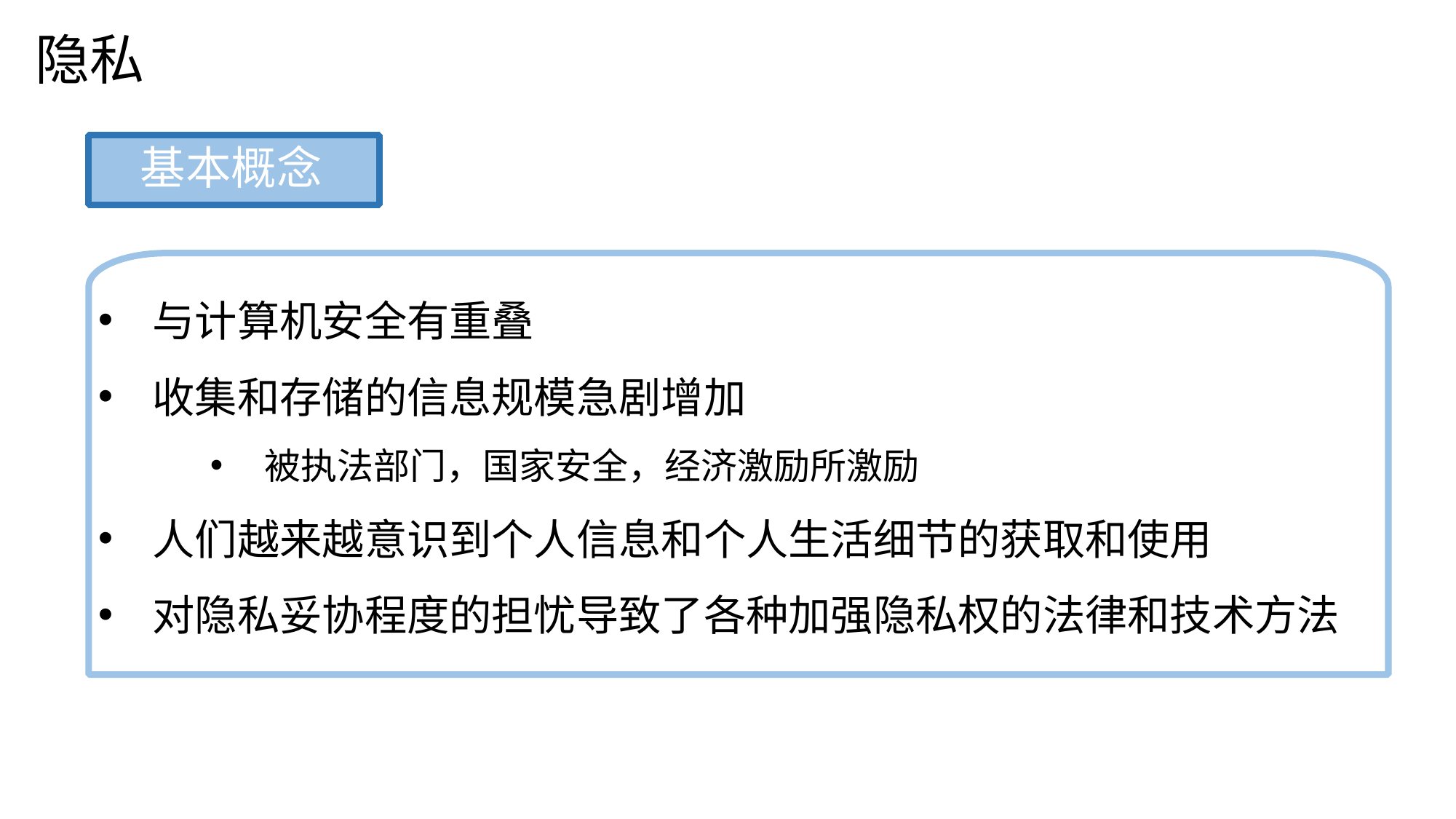

隐私

基本概念
与计算机安全有重叠
收集和存储的信息规模急剧增加
被执法部门，国家安全，经济激励所激励
人们越来越意识到个人信息和个人生活细节的获取和使用
对隐私妥协程度的担忧导致了各种加强隐私权的法律和技术方法